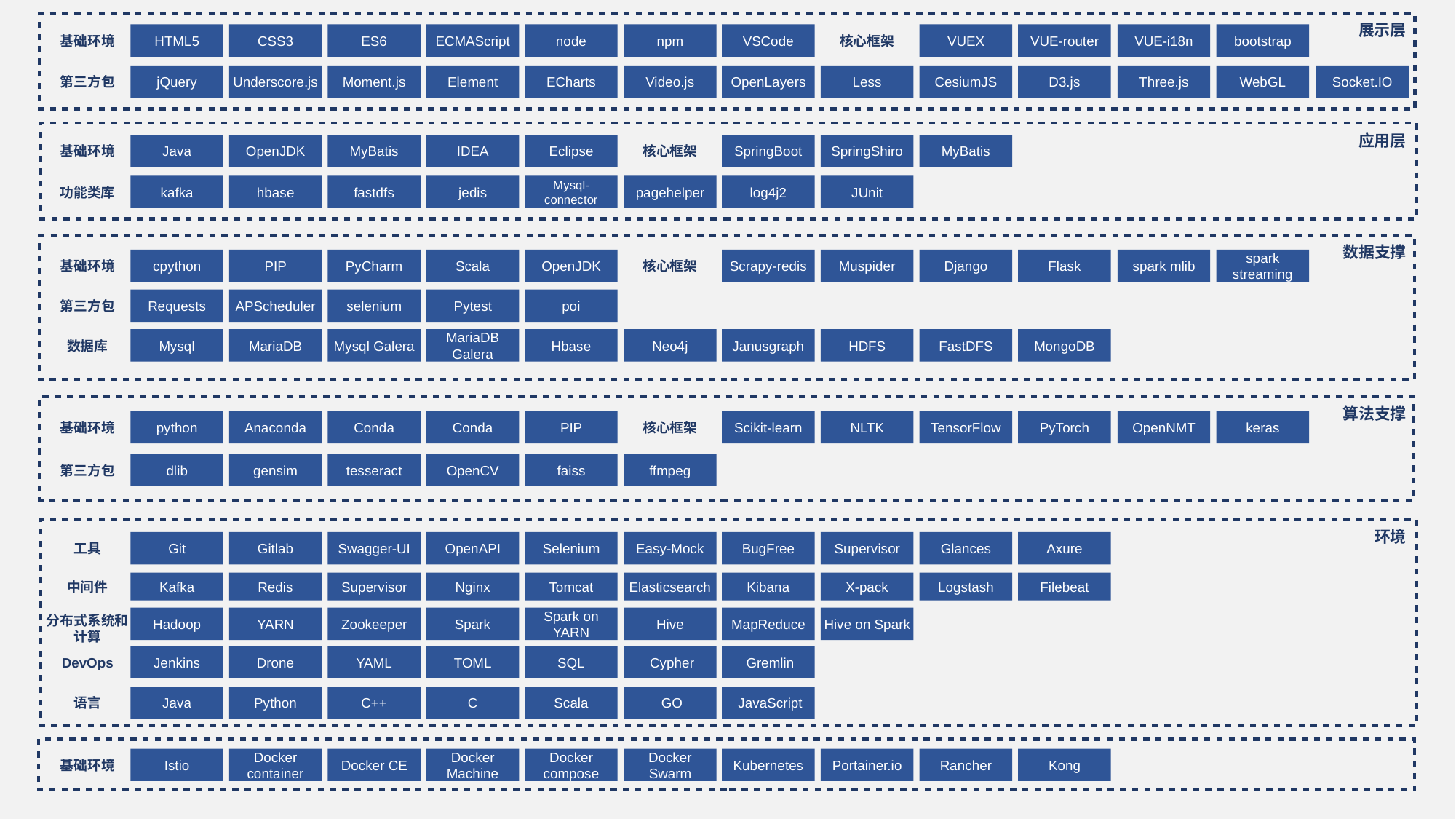

展示层
HTML5
CSS3
ES6
ECMAScript
node
npm
VSCode
VUEX
VUE-router
VUE-i18n
bootstrap
基础环境
核心框架
jQuery
Underscore.js
Moment.js
Element
ECharts
Video.js
OpenLayers
Less
CesiumJS
D3.js
Three.js
WebGL
Socket.IO
第三方包

应用层
Java
OpenJDK
MyBatis
IDEA
Eclipse
SpringBoot
SpringShiro
MyBatis
基础环境
核心框架
kafka
hbase
fastdfs
jedis
Mysql-connector
pagehelper
log4j2
JUnit
功能类库

数据支撑
cpython
PIP
PyCharm
Scala
OpenJDK
Scrapy-redis
Muspider
Django
Flask
spark mlib
spark streaming
基础环境
核心框架
Requests
APScheduler
selenium
Pytest
poi
第三方包
Mysql
MariaDB
Mysql Galera
MariaDB Galera
Hbase
Neo4j
Janusgraph
HDFS
FastDFS
MongoDB
数据库

算法支撑
python
Anaconda
Conda
Conda
PIP
Scikit-learn
NLTK
TensorFlow
PyTorch
OpenNMT
keras
基础环境
核心框架
dlib
gensim
tesseract
OpenCV
faiss
ffmpeg
第三方包

环境
Git
Gitlab
Swagger-UI
OpenAPI
Selenium
Easy-Mock
BugFree
Supervisor
Glances
Axure
工具
Kafka
Redis
Supervisor
Nginx
Tomcat
Elasticsearch
Kibana
X-pack
Logstash
Filebeat
中间件
Hadoop
YARN
Zookeeper
Spark
Spark on YARN
Hive
MapReduce
Hive on Spark
分布式系统和
计算
Jenkins
Drone
YAML
TOML
SQL
 Cypher
 Gremlin
DevOps
Java
Python
C++
C
Scala
 GO
 JavaScript
语言

Istio
Docker container
Docker CE
Docker Machine
Docker compose
Docker Swarm
Kubernetes
Portainer.io
Rancher
Kong
基础环境